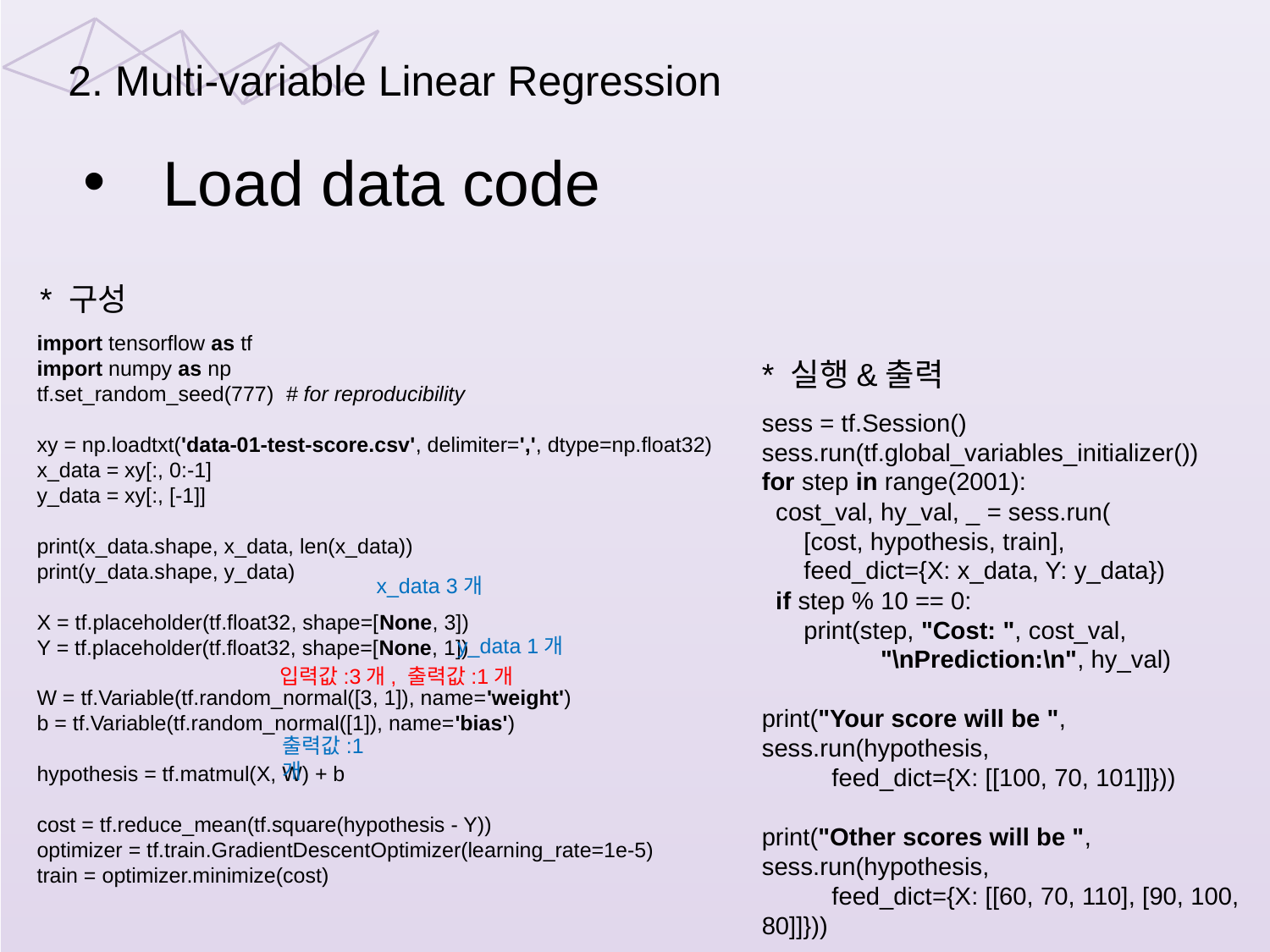

2. Multi-variable Linear Regression
Load data code

* 구성
import tensorflow as tf
import numpy as np
tf.set_random_seed(777)  # for reproducibility
xy = np.loadtxt('data-01-test-score.csv', delimiter=',', dtype=np.float32)
x_data = xy[:, 0:-1]
y_data = xy[:, [-1]]
print(x_data.shape, x_data, len(x_data))
print(y_data.shape, y_data)
X = tf.placeholder(tf.float32, shape=[None, 3])
Y = tf.placeholder(tf.float32, shape=[None, 1])
W = tf.Variable(tf.random_normal([3, 1]), name='weight')
b = tf.Variable(tf.random_normal([1]), name='bias')
hypothesis = tf.matmul(X, W) + b

cost = tf.reduce_mean(tf.square(hypothesis - Y))
optimizer = tf.train.GradientDescentOptimizer(learning_rate=1e-5)
train = optimizer.minimize(cost)

* 실행&출력
sess = tf.Session()
sess.run(tf.global_variables_initializer())
for step in range(2001):
  cost_val, hy_val, _ = sess.run(
      [cost, hypothesis, train],
      feed_dict={X: x_data, Y: y_data})
  if step % 10 == 0:
      print(step, "Cost: ", cost_val,
                 "\nPrediction:\n", hy_val)
print("Your score will be ", sess.run(hypothesis,
          feed_dict={X: [[100, 70, 101]]}))
print("Other scores will be ", sess.run(hypothesis,
          feed_dict={X: [[60, 70, 110], [90, 100, 80]]}))
x_data 3개
y_data 1개
입력값:3개, 출력값:1개
출력값:1개